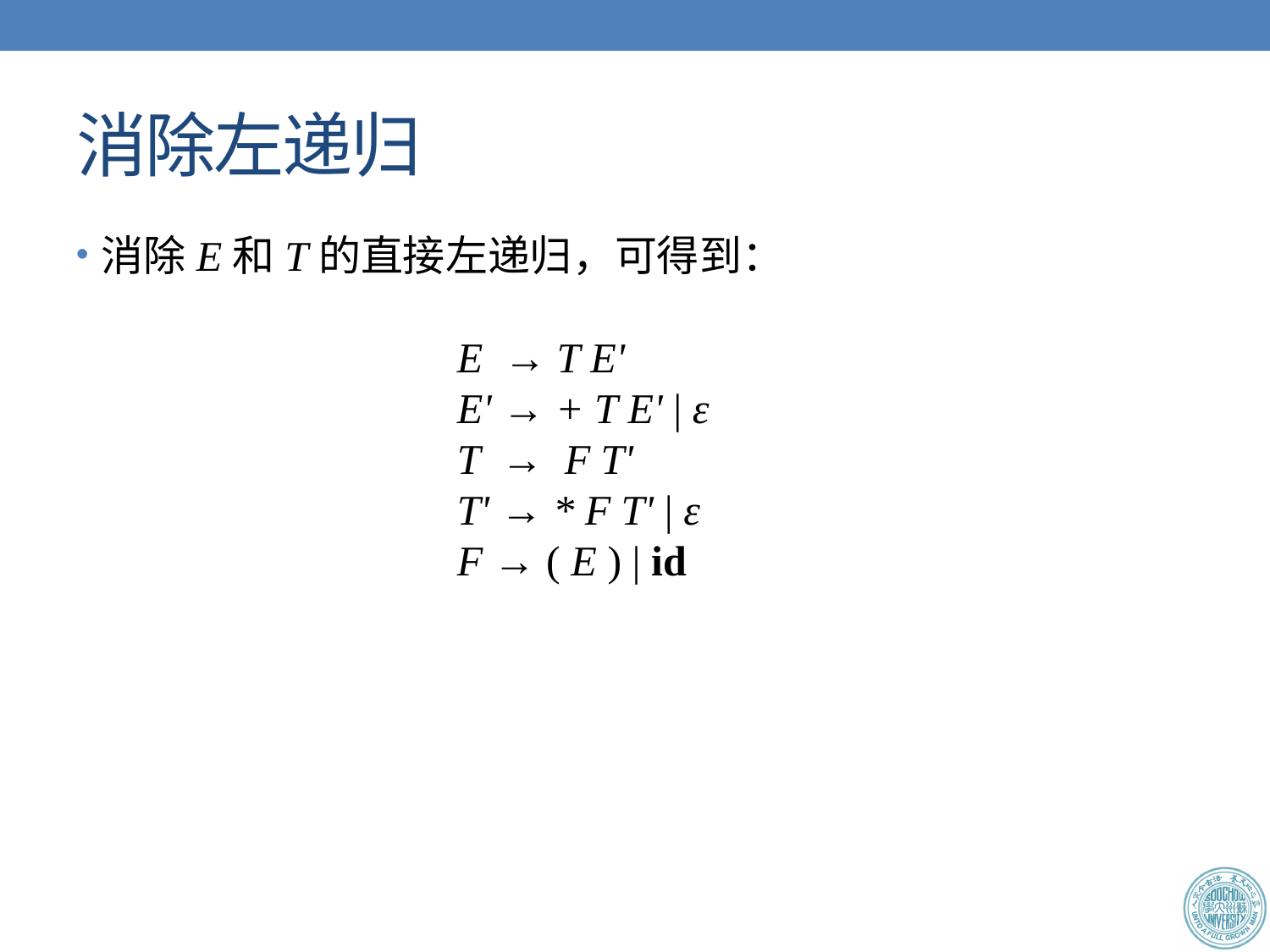

# 消除左递归
消除E和T的直接左递归，可得到：

			E  → T E'
			E' → + T E' | ε
			T  →  F T'
			T' → * F T' | ε
			F → ( E ) | id